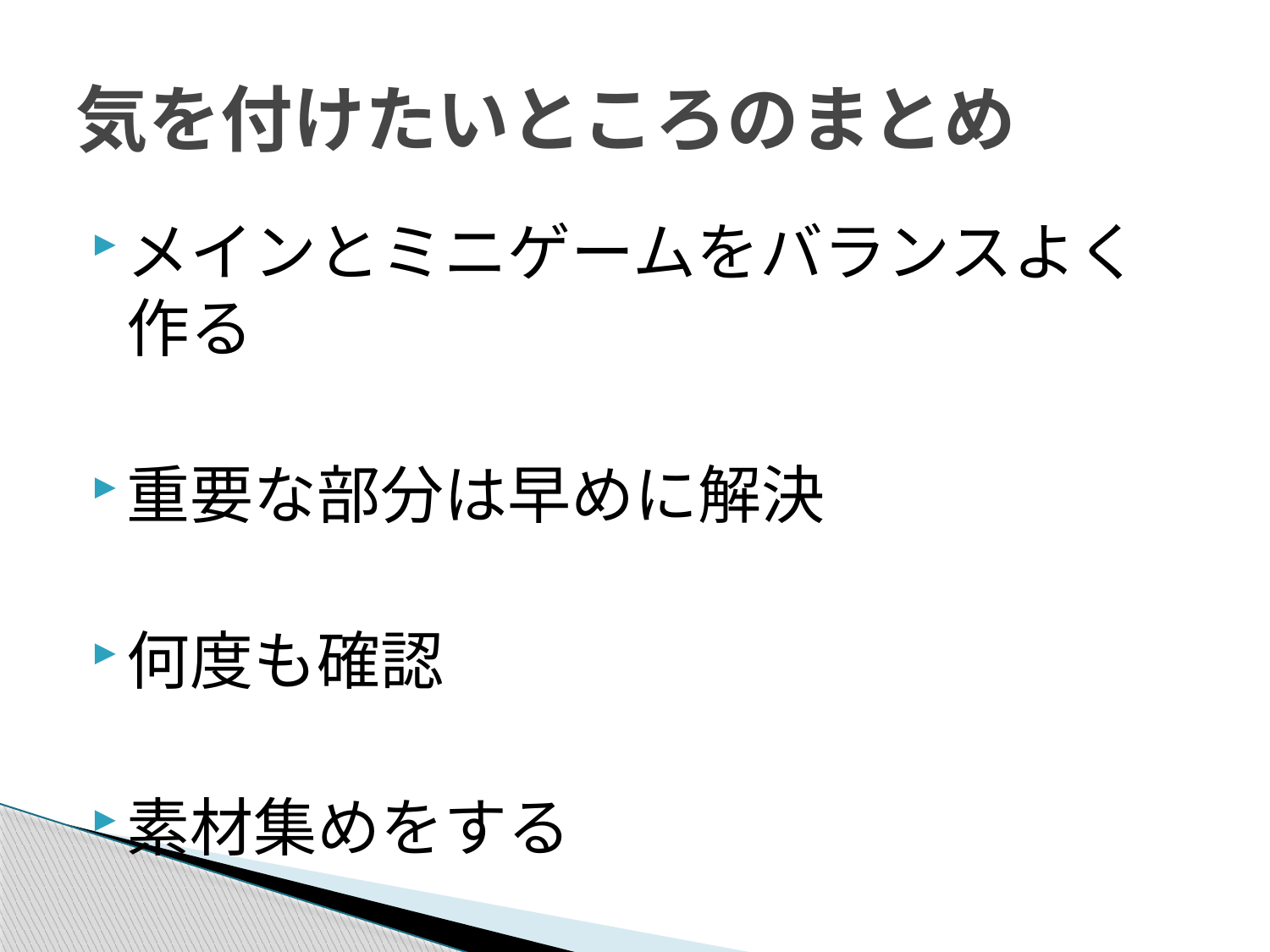

# 気を付けたいところのまとめ
メインとミニゲームをバランスよく作る

重要な部分は早めに解決

何度も確認

素材集めをする